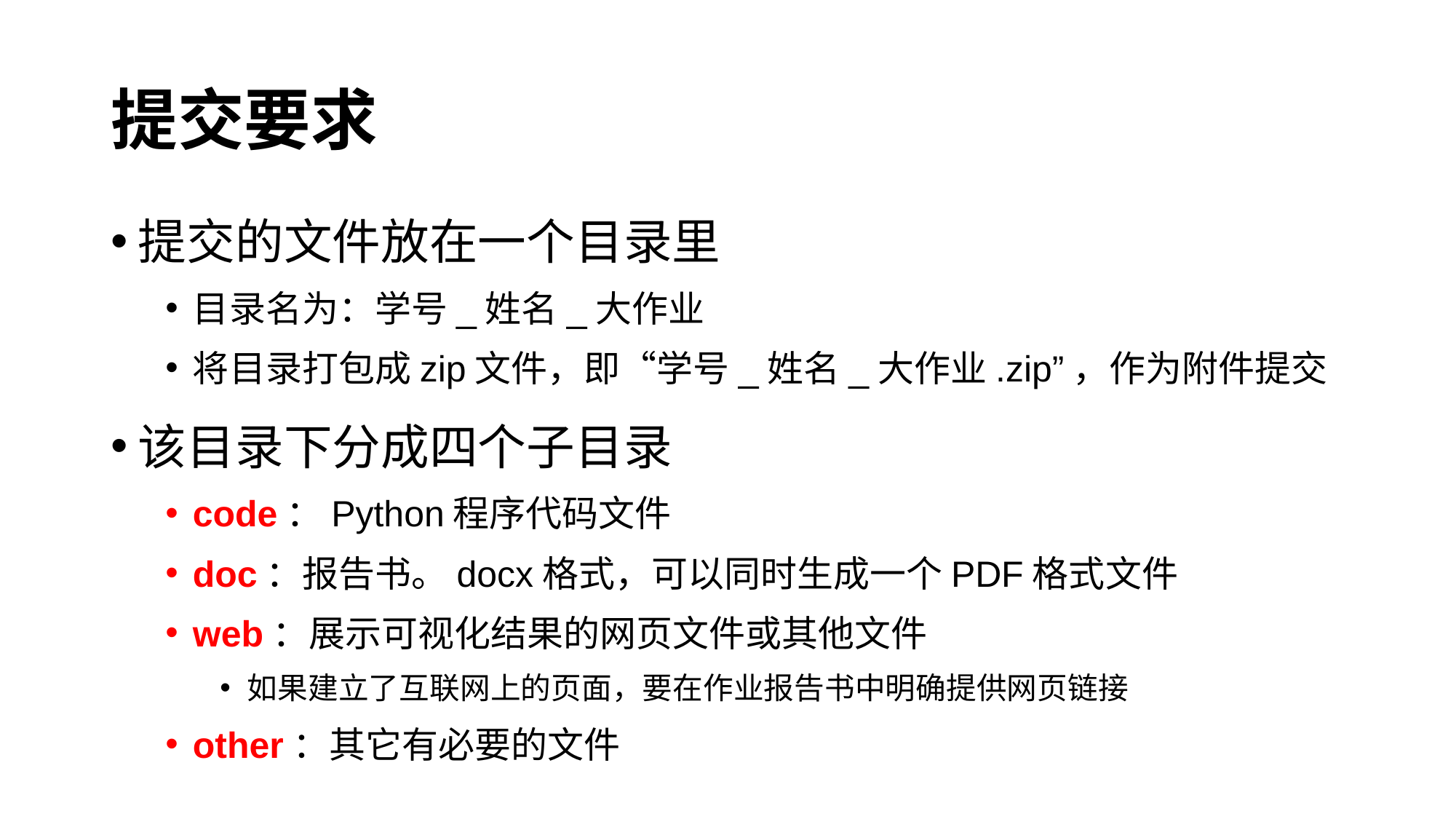

# 提交要求
提交的文件放在一个目录里
目录名为：学号_姓名_大作业
将目录打包成zip文件，即“学号_姓名_大作业.zip”，作为附件提交
该目录下分成四个子目录
code：Python程序代码文件
doc：报告书。docx格式，可以同时生成一个PDF格式文件
web：展示可视化结果的网页文件或其他文件
如果建立了互联网上的页面，要在作业报告书中明确提供网页链接
other：其它有必要的文件